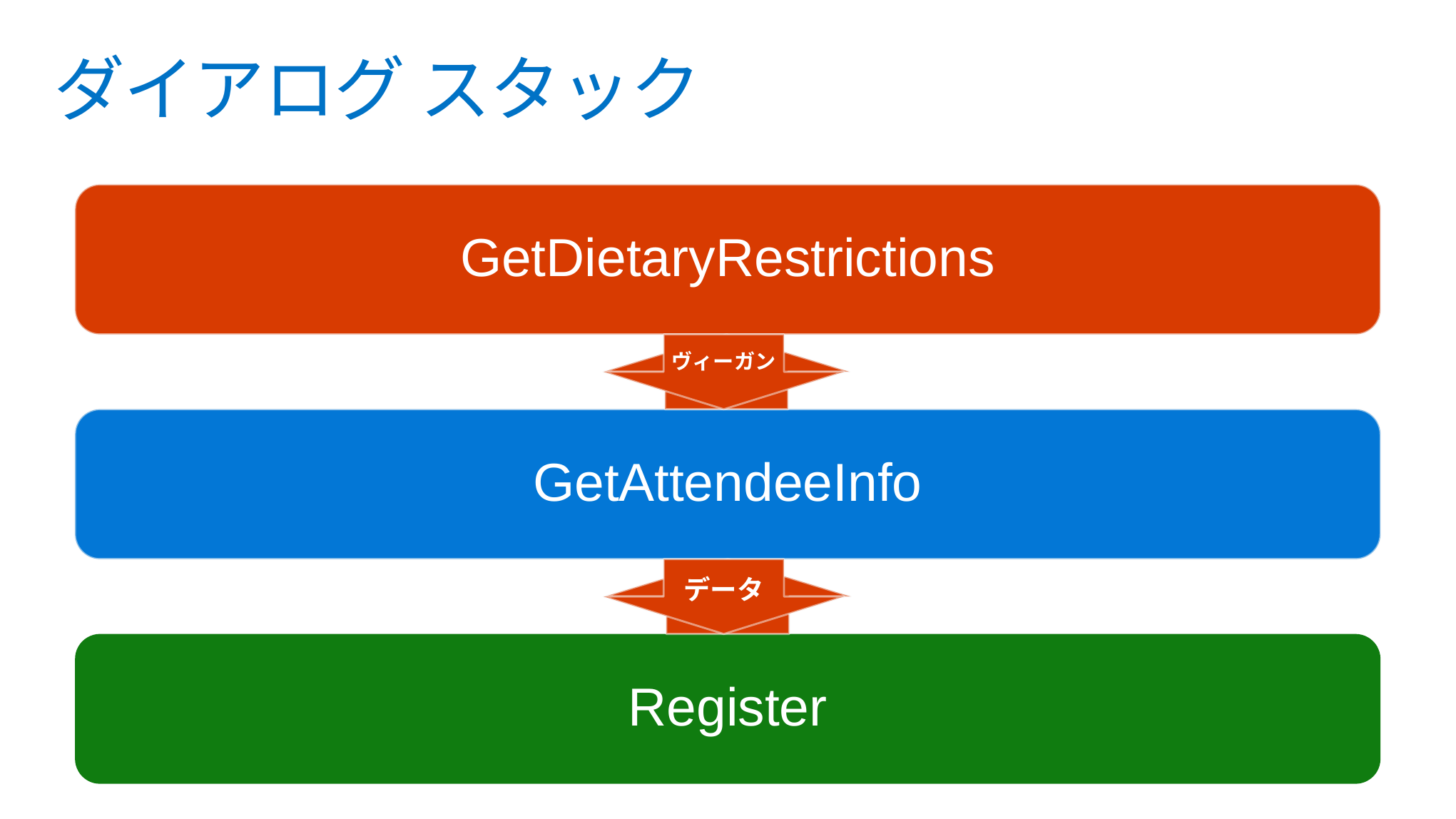

# ダイアログ スタック
GetDietaryRestrictions

ヴィーガン
GetAttendeeInfo
データ

Register